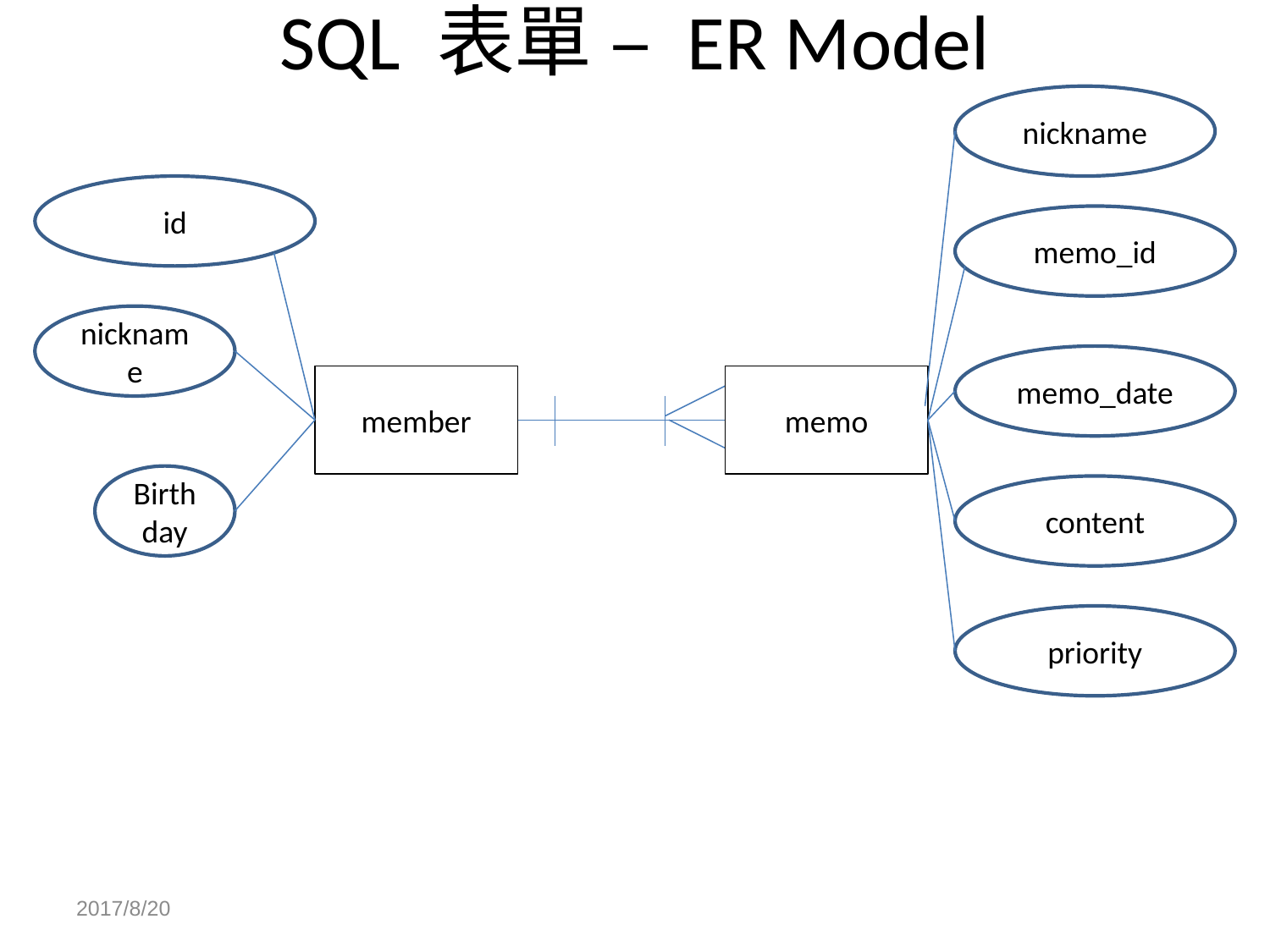

SQL 表單 – ER Model
nickname
id
memo_id
nickname
memo_date
member
memo
Birthday
content
priority
2017/8/20